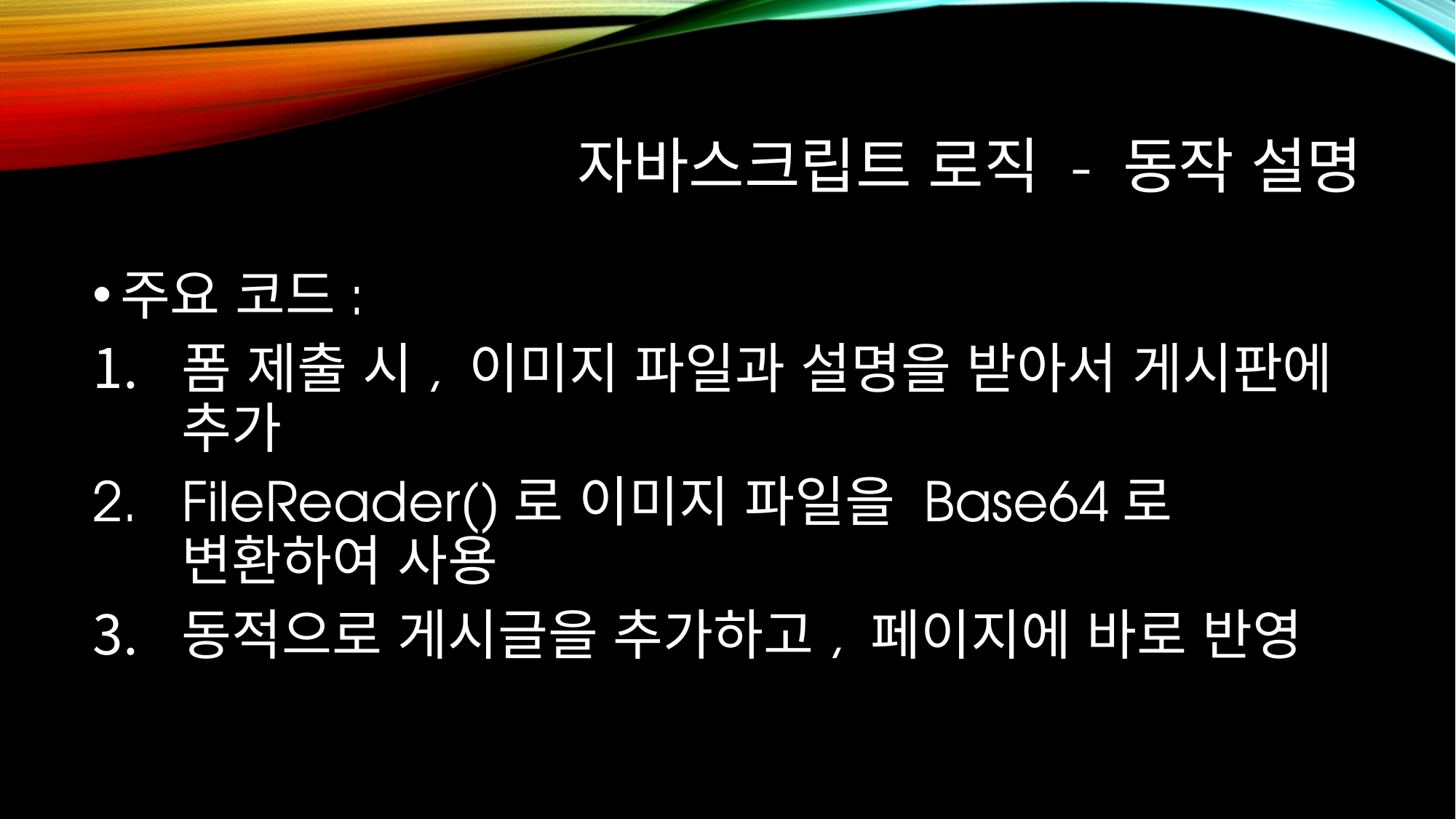

# 자바스크립트 로직 - 동작 설명
주요 코드:
폼 제출 시, 이미지 파일과 설명을 받아서 게시판에 추가
FileReader()로 이미지 파일을 Base64로 변환하여 사용
동적으로 게시글을 추가하고, 페이지에 바로 반영